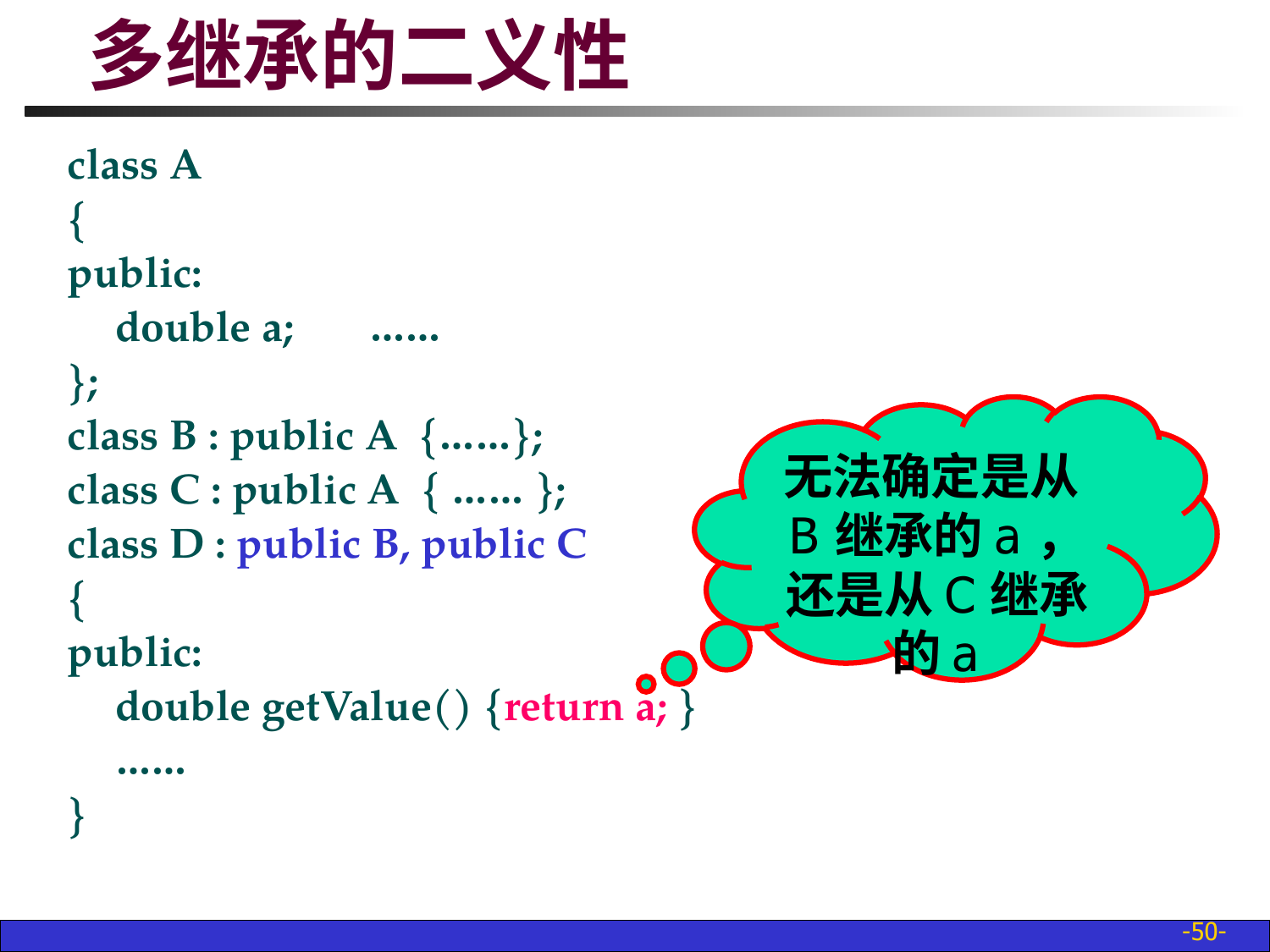

# 多继承的二义性
class A
{
public:
	double a;	……
};
class B : public A  {……};
class C : public A  { …… };
class D : public B, public C
{
public:
	double getValue() {return a; }
	……
}
无法确定是从B继承的a，还是从C继承的a
-50-